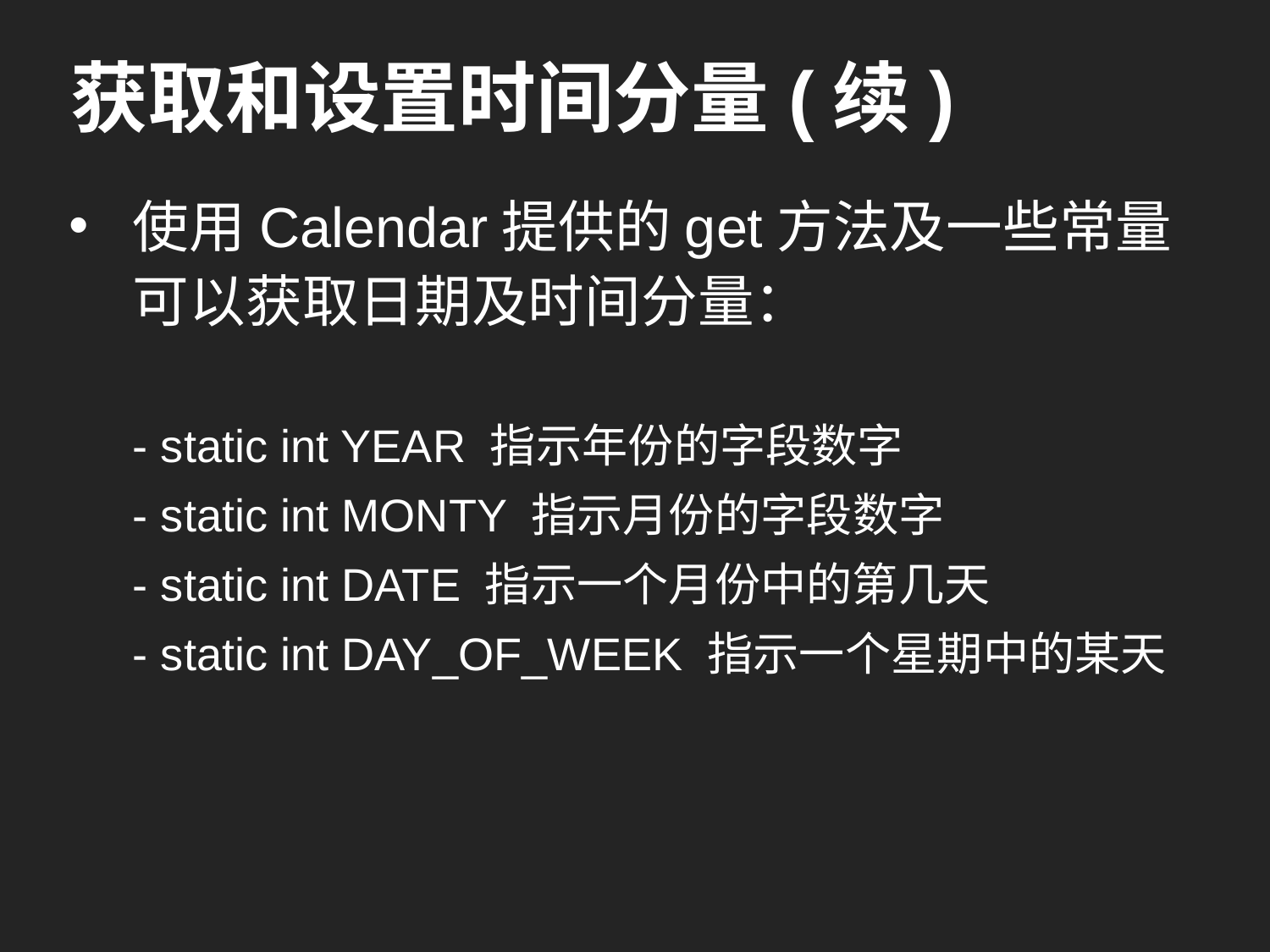

# 获取和设置时间分量(续)
使用Calendar提供的get方法及一些常量可以获取日期及时间分量：

- static int YEAR 指示年份的字段数字
- static int MONTY 指示月份的字段数字
- static int DATE 指示一个月份中的第几天
- static int DAY_OF_WEEK 指示一个星期中的某天